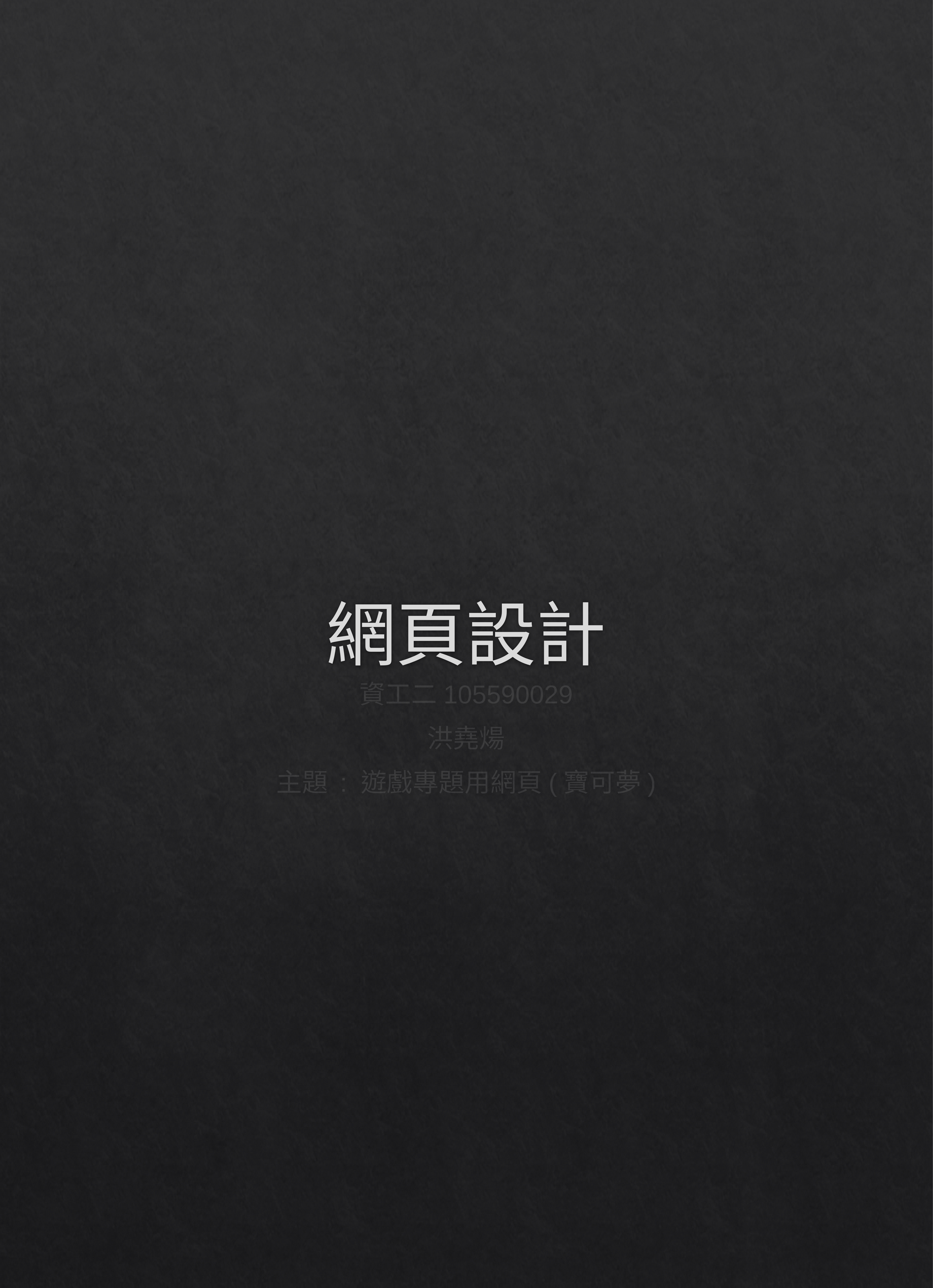

# 網頁設計
資工二105590029
洪堯煬
主題 : 遊戲專題用網頁(寶可夢)